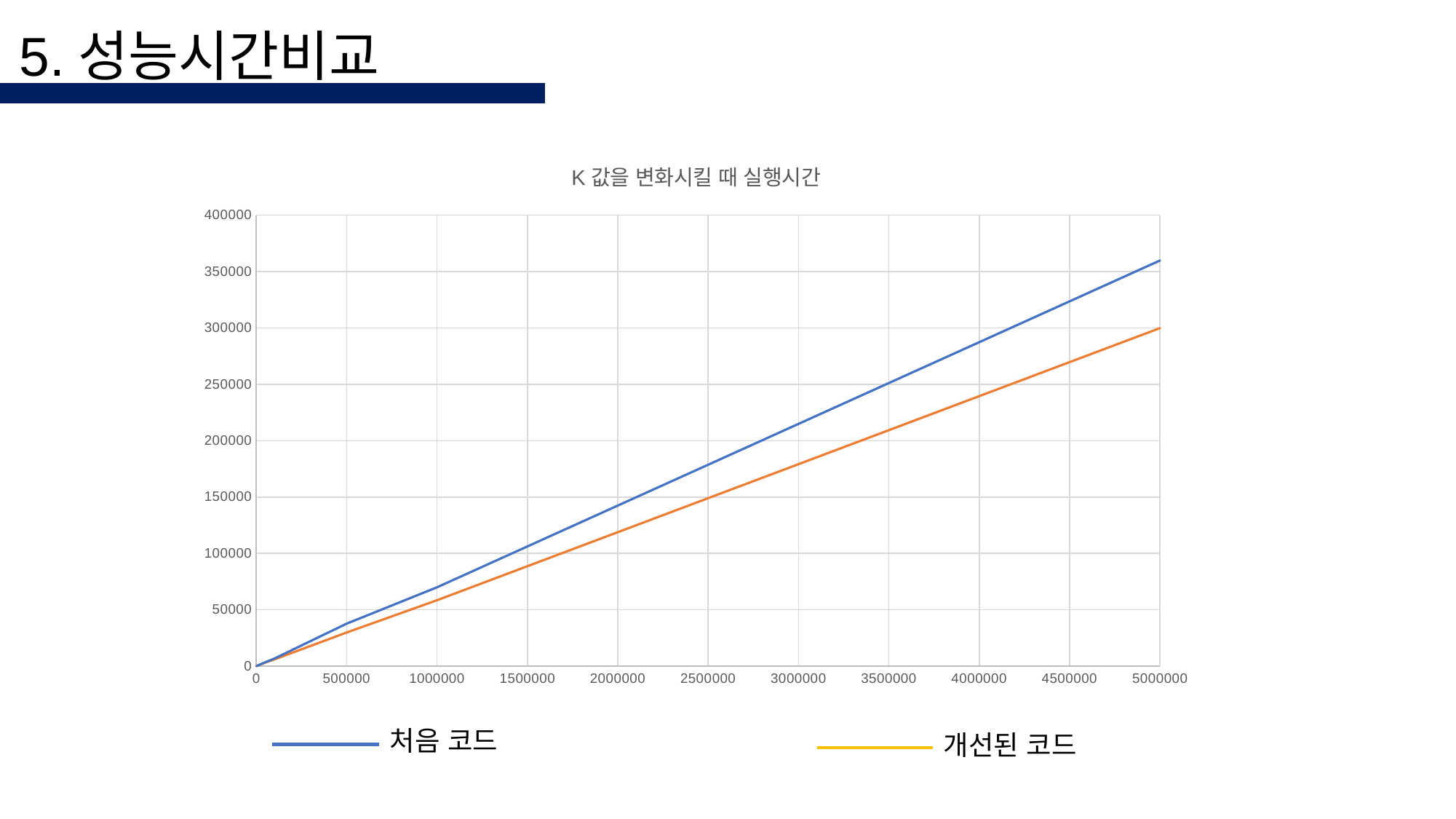

5.성능시간비교

### Chart: K값을 변화시킬 때 실행시간

| Category |  |  |
|---|---|---|
처음 코드
개선된 코드